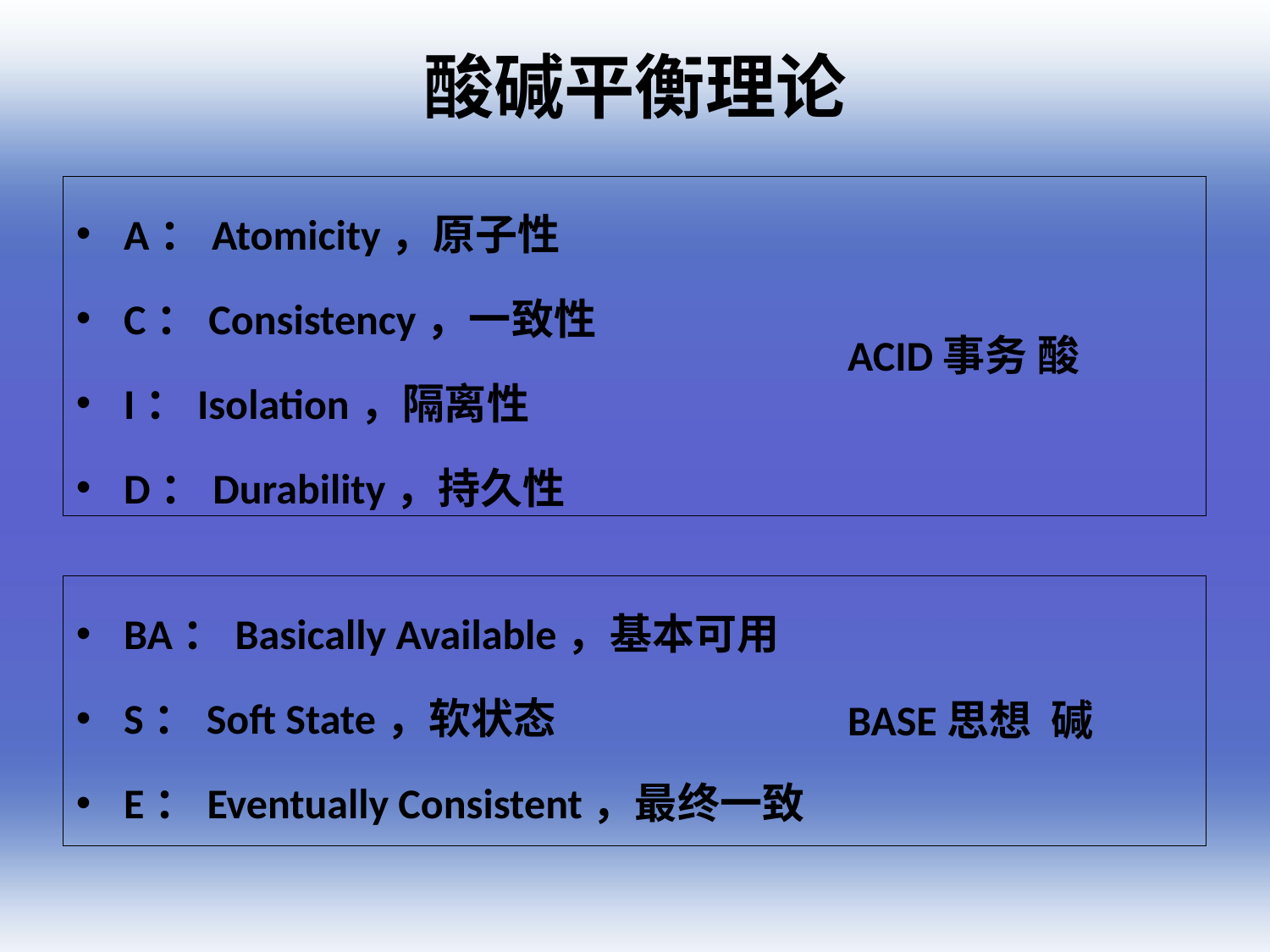

酸碱平衡理论
A：Atomicity，原子性
C：Consistency，一致性
I：Isolation，隔离性
D：Durability，持久性
ACID事务 酸
BA：Basically Available，基本可用
S：Soft State，软状态
E：Eventually Consistent，最终一致
BASE思想  碱